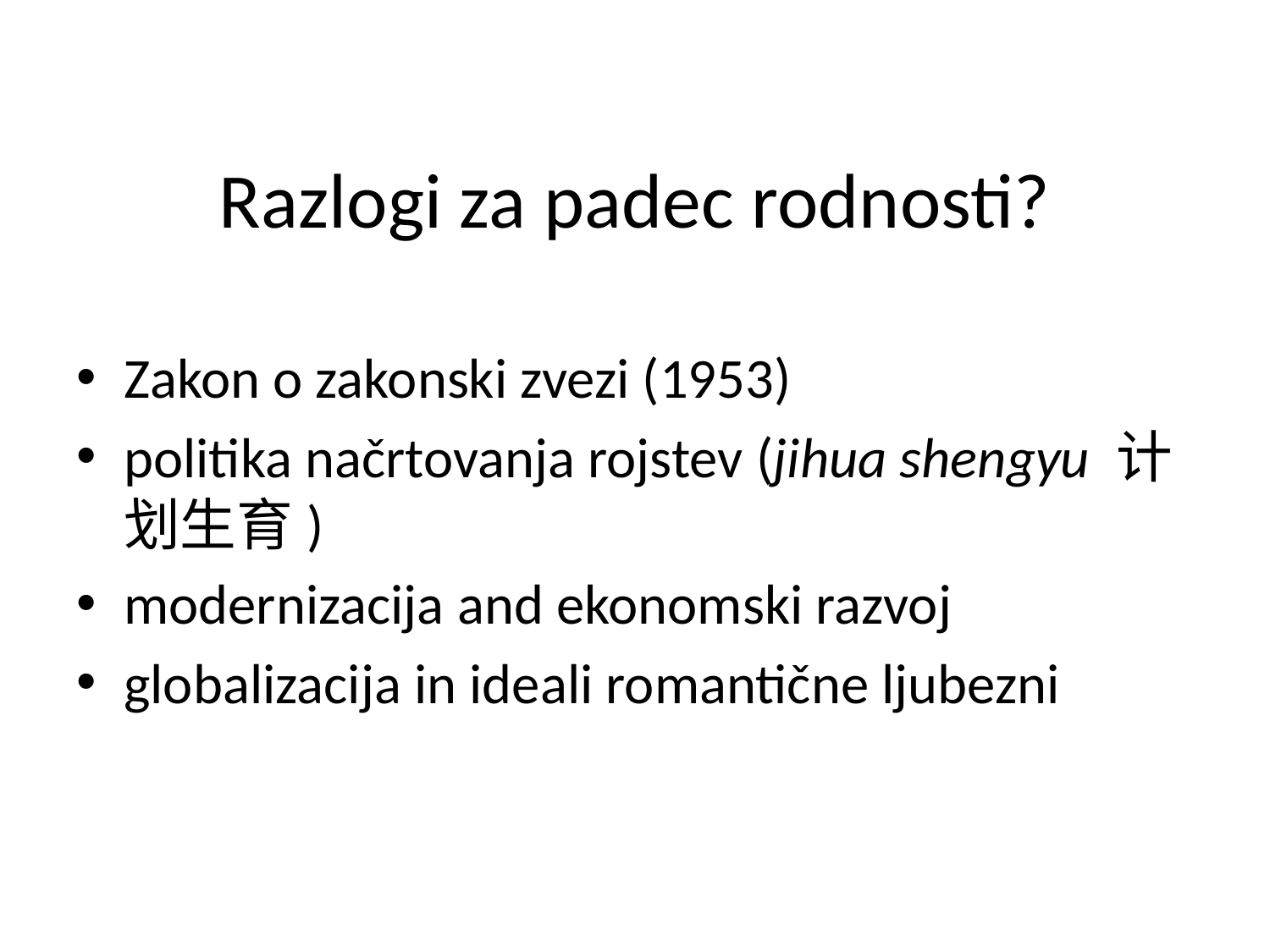

# Razlogi za padec rodnosti?
Zakon o zakonski zvezi (1953)
politika načrtovanja rojstev (jihua shengyu 计划生育)
modernizacija and ekonomski razvoj
globalizacija in ideali romantične ljubezni